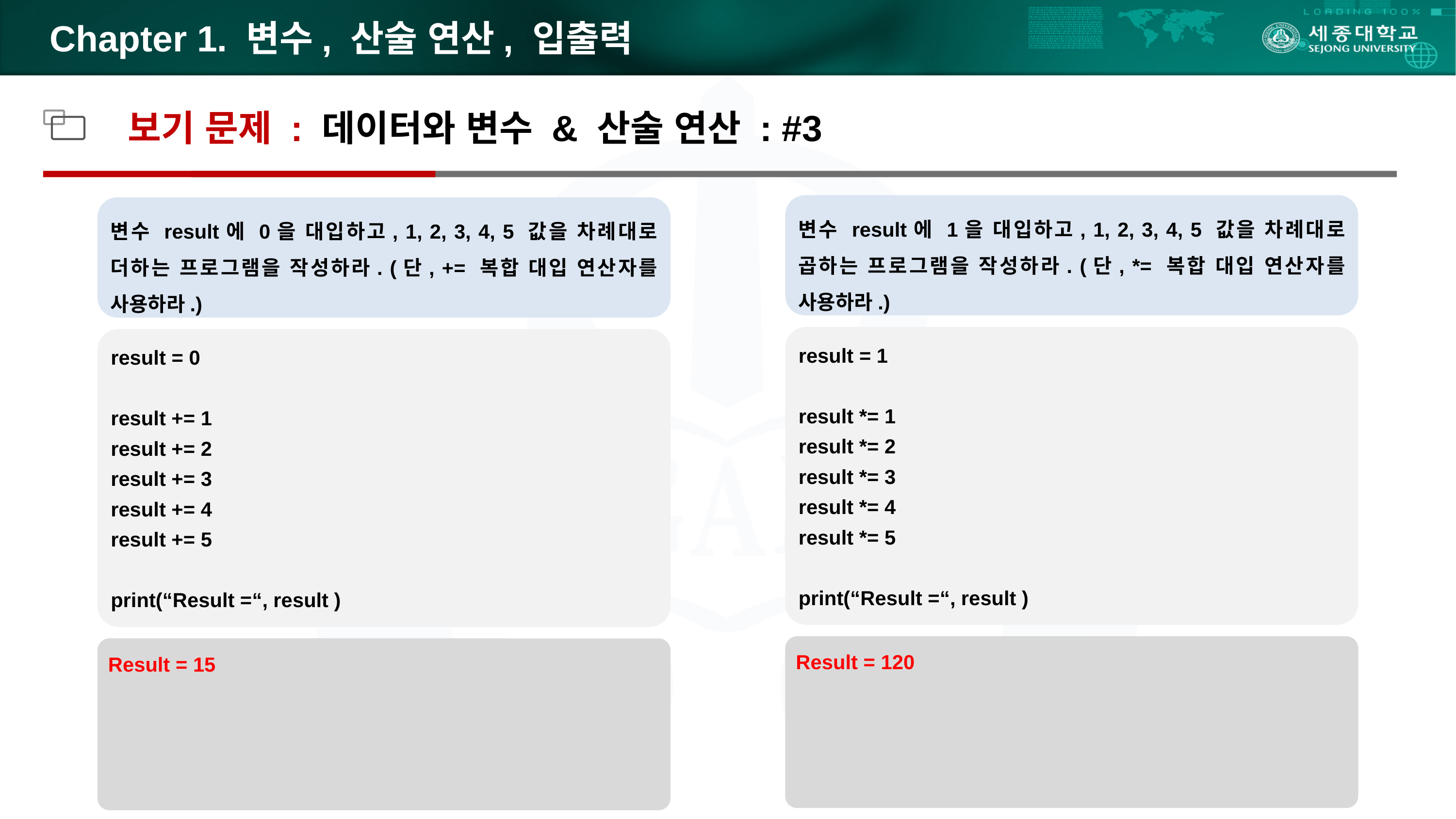

# Chapter 1. 변수, 산술 연산, 입출력
보기 문제 : 데이터와 변수 & 산술 연산 : #3
변수 result에 1을 대입하고, 1, 2, 3, 4, 5 값을 차례대로 곱하는 프로그램을 작성하라. (단, *= 복합 대입 연산자를 사용하라.)
변수 result에 0을 대입하고, 1, 2, 3, 4, 5 값을 차례대로 더하는 프로그램을 작성하라. (단, += 복합 대입 연산자를 사용하라.)
result = 1

result *= 1
result *= 2
result *= 3
result *= 4
result *= 5

print(“Result =“, result )

Result = 120
result = 0

result += 1
result += 2
result += 3
result += 4
result += 5

print(“Result =“, result )
Result = 15